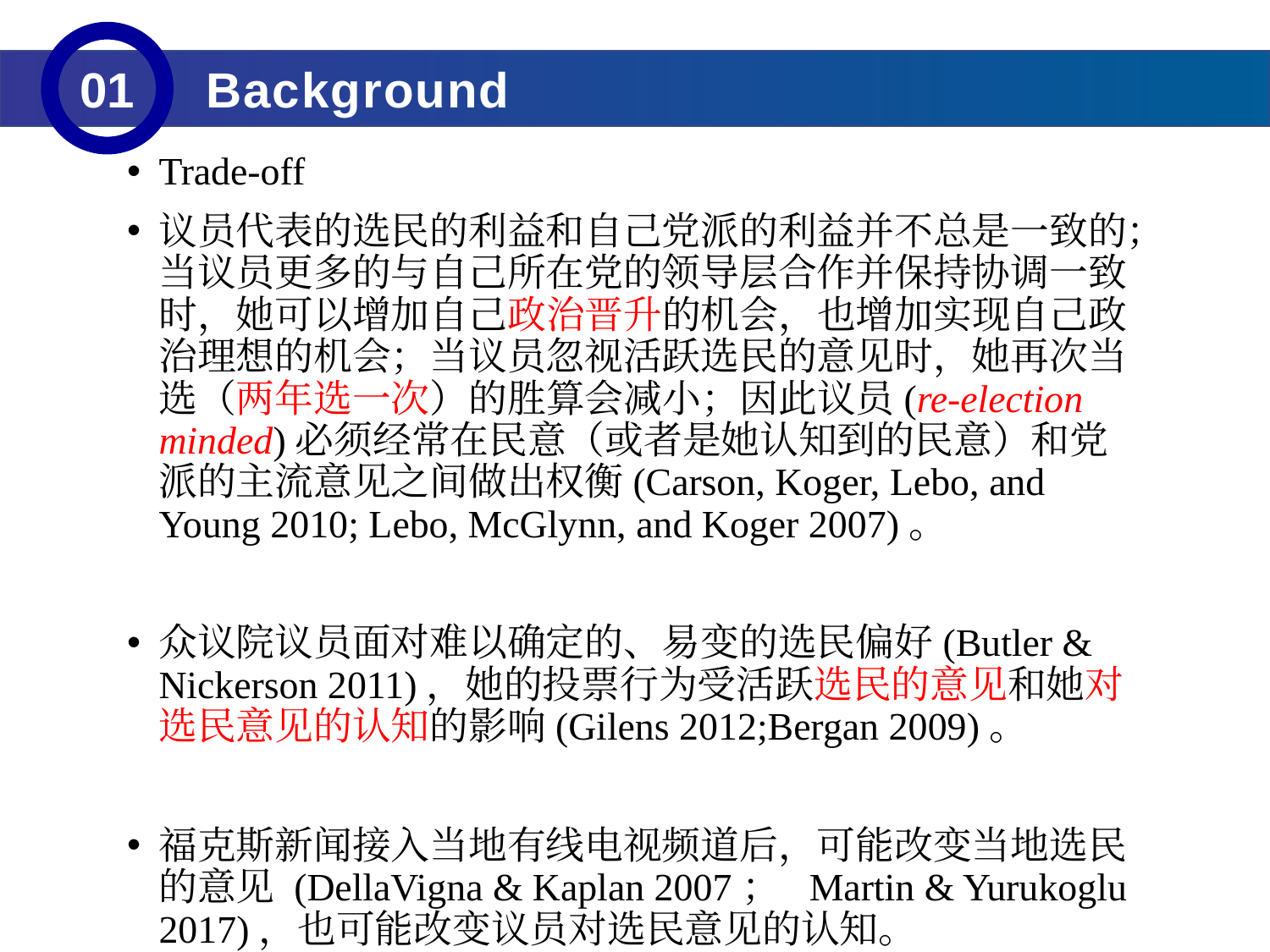

01

Background
Trade-off
议员代表的选民的利益和自己党派的利益并不总是一致的；当议员更多的与自己所在党的领导层合作并保持协调一致时，她可以增加自己政治晋升的机会，也增加实现自己政治理想的机会；当议员忽视活跃选民的意见时，她再次当选（两年选一次）的胜算会减小；因此议员(re-election minded)必须经常在民意（或者是她认知到的民意）和党派的主流意见之间做出权衡(Carson, Koger, Lebo, and Young 2010; Lebo, McGlynn, and Koger 2007)。

众议院议员面对难以确定的、易变的选民偏好(Butler & Nickerson 2011)，她的投票行为受活跃选民的意见和她对选民意见的认知的影响(Gilens 2012;Bergan 2009)。

福克斯新闻接入当地有线电视频道后，可能改变当地选民的意见 (DellaVigna & Kaplan 2007；  Martin & Yurukoglu 2017)，也可能改变议员对选民意见的认知。